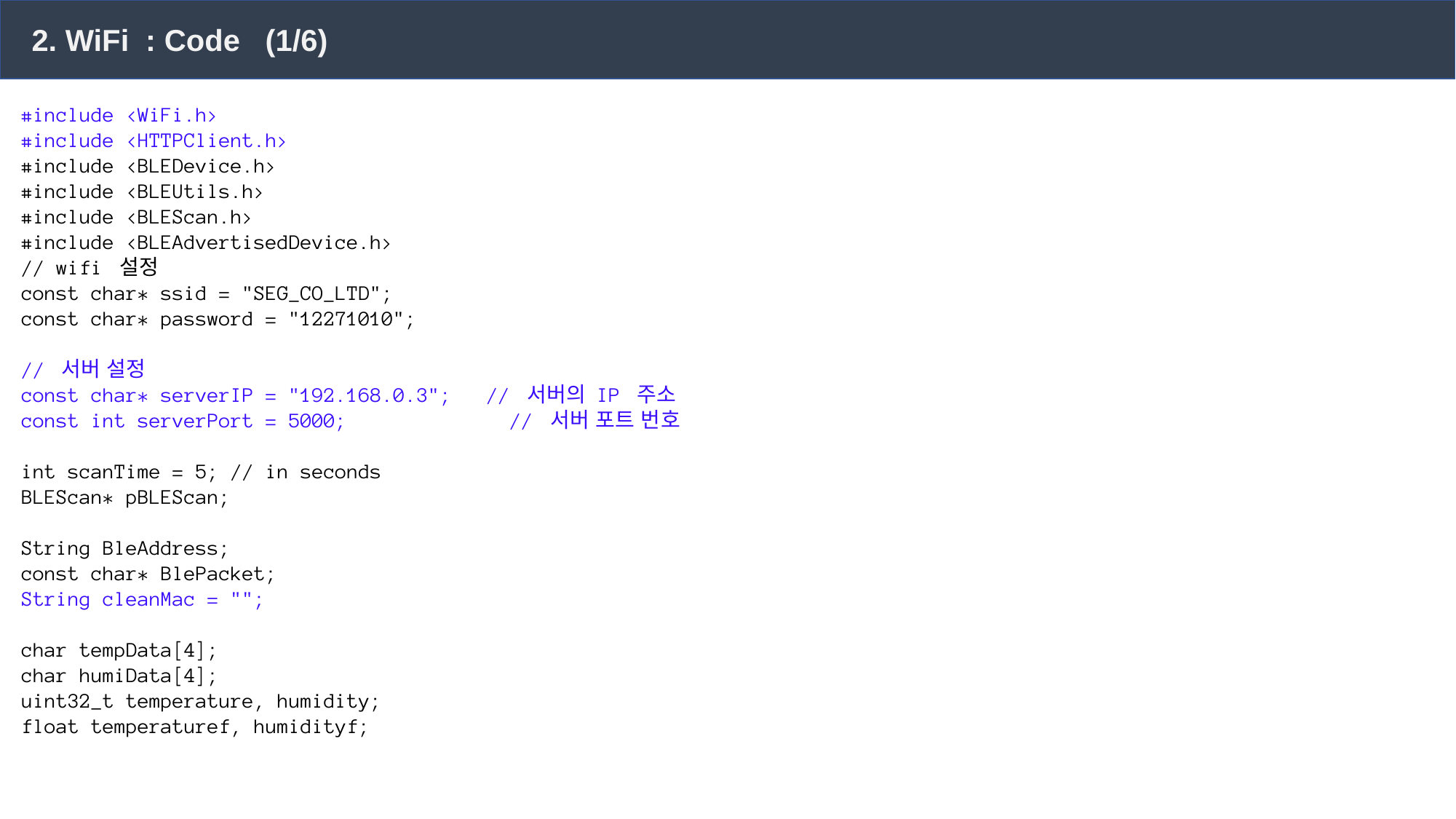

2. WiFi  : Code   (1/6)
#include <WiFi.h>
#include <HTTPClient.h>
#include <BLEDevice.h>
#include <BLEUtils.h>
#include <BLEScan.h>
#include <BLEAdvertisedDevice.h>
// wifi 설정
const char* ssid = "SEG_CO_LTD";
const char* password = "12271010";

// 서버 설정
const char* serverIP = "192.168.0.3";   // 서버의 IP 주소
const int serverPort = 5000;              // 서버 포트 번호

int scanTime = 5; // in seconds
BLEScan* pBLEScan;

String BleAddress;
const char* BlePacket;
String cleanMac = "";

char tempData[4];
char humiData[4];
uint32_t temperature, humidity;
float temperaturef, humidityf;